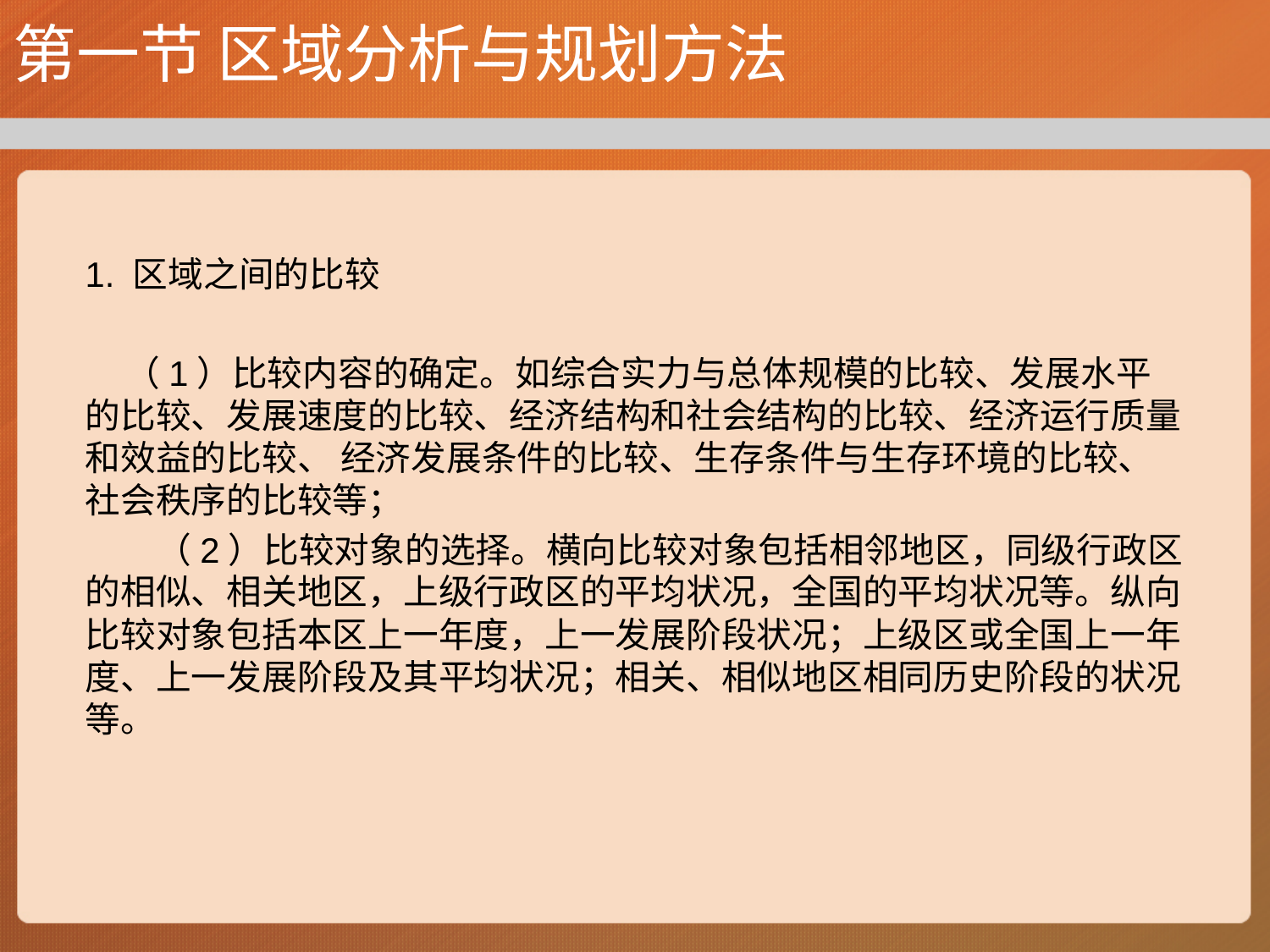

# 第一节 区域分析与规划方法
1. 区域之间的比较

    （1）比较内容的确定。如综合实力与总体规模的比较、发展水平的比较、发展速度的比较、经济结构和社会结构的比较、经济运行质量和效益的比较、 经济发展条件的比较、生存条件与生存环境的比较、社会秩序的比较等；
        （2）比较对象的选择。横向比较对象包括相邻地区，同级行政区的相似、相关地区，上级行政区的平均状况，全国的平均状况等。纵向比较对象包括本区上一年度，上一发展阶段状况；上级区或全国上一年度、上一发展阶段及其平均状况；相关、相似地区相同历史阶段的状况等。